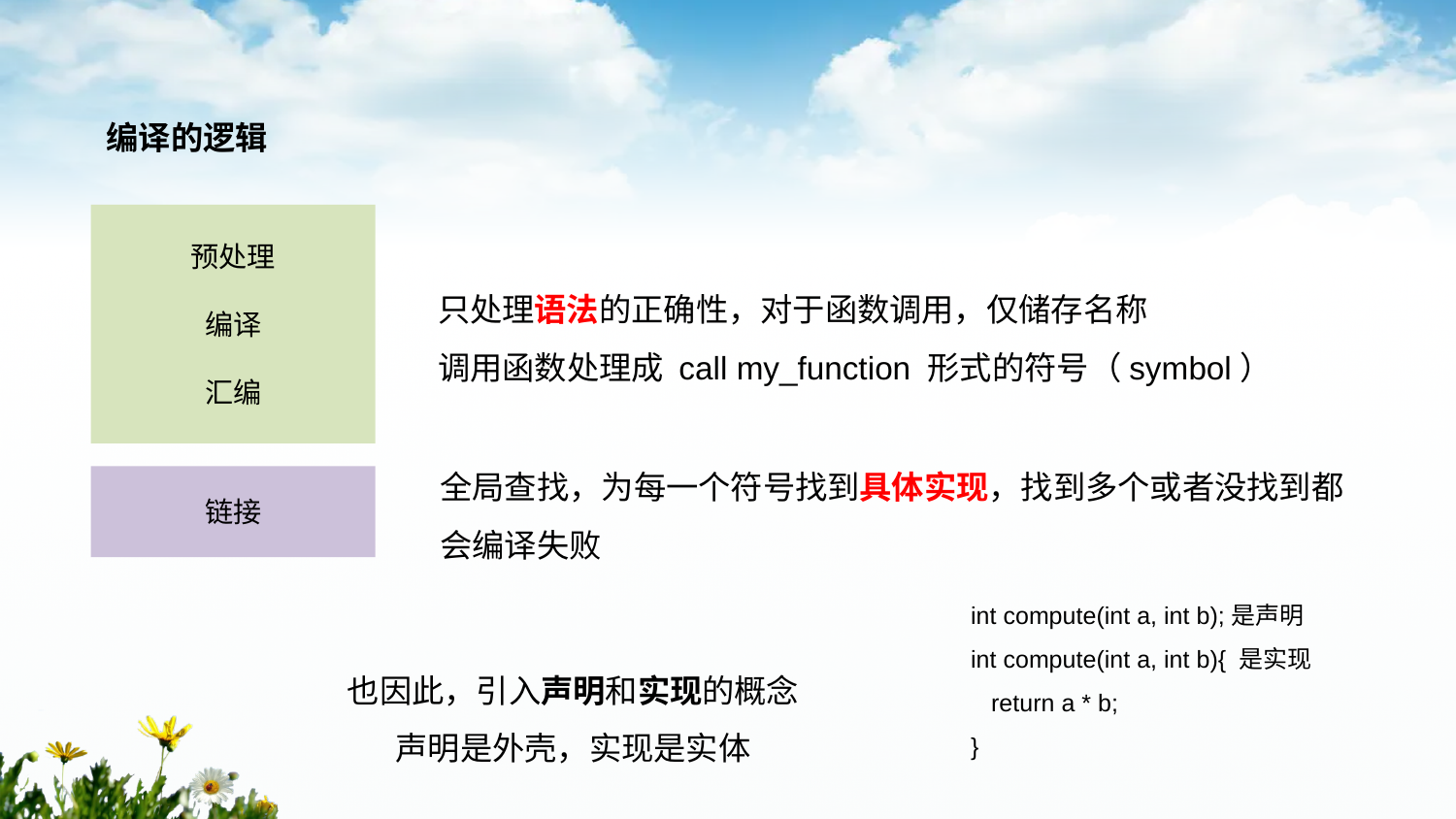

编译的逻辑
预处理

编译

汇编
只处理语法的正确性，对于函数调用，仅储存名称
调用函数处理成 call my_function 形式的符号（symbol）
全局查找，为每一个符号找到具体实现，找到多个或者没找到都
会编译失败
链接
int compute(int a, int b);是声明
int compute(int a, int b){ 是实现
   return a * b;
}
也因此，引入声明和实现的概念
声明是外壳，实现是实体